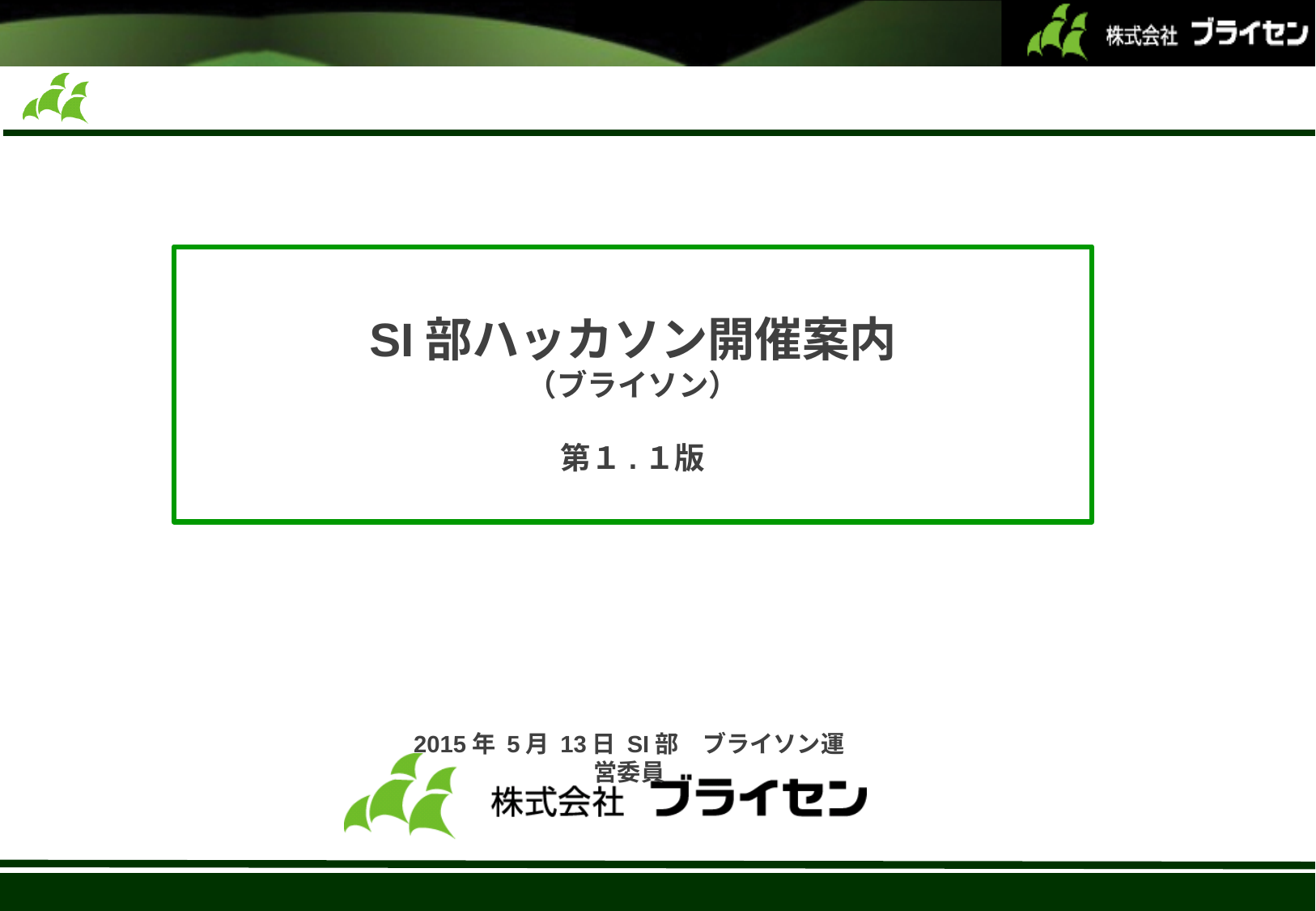

SI部ハッカソン開催案内
（ブライソン）

第１.１版
2015年 5月 13日 SI部　ブライソン運営委員